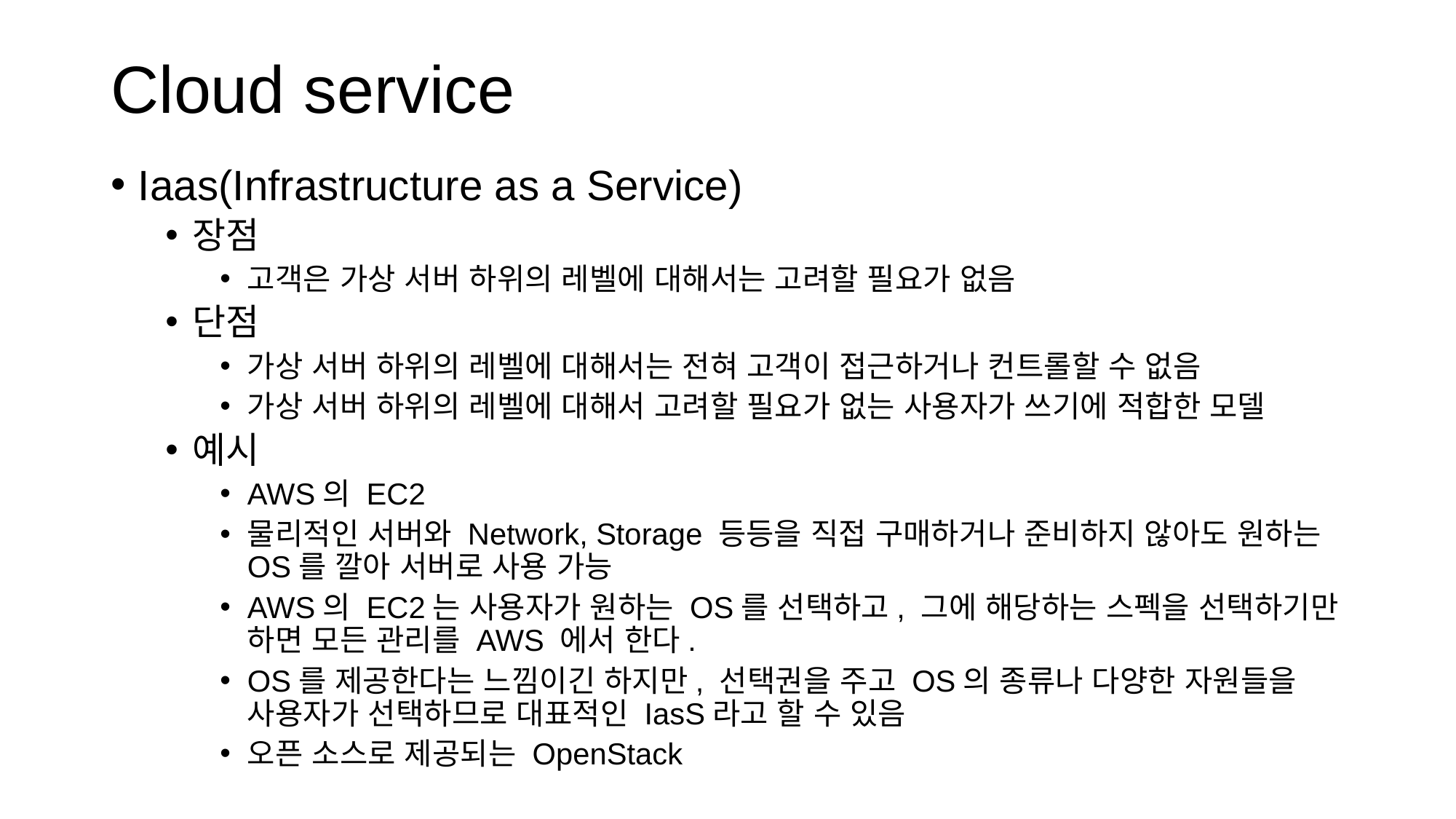

# Cloud service
Iaas(Infrastructure as a Service)
장점
고객은 가상 서버 하위의 레벨에 대해서는 고려할 필요가 없음
단점
가상 서버 하위의 레벨에 대해서는 전혀 고객이 접근하거나 컨트롤할 수 없음
가상 서버 하위의 레벨에 대해서 고려할 필요가 없는 사용자가 쓰기에 적합한 모델
예시
AWS의 EC2
물리적인 서버와 Network, Storage 등등을 직접 구매하거나 준비하지 않아도 원하는 OS를 깔아 서버로 사용 가능
AWS의 EC2는 사용자가 원하는 OS를 선택하고, 그에 해당하는 스펙을 선택하기만 하면 모든 관리를 AWS 에서 한다.
OS를 제공한다는 느낌이긴 하지만, 선택권을 주고 OS의 종류나 다양한 자원들을 사용자가 선택하므로 대표적인 IasS라고 할 수 있음
오픈 소스로 제공되는 OpenStack